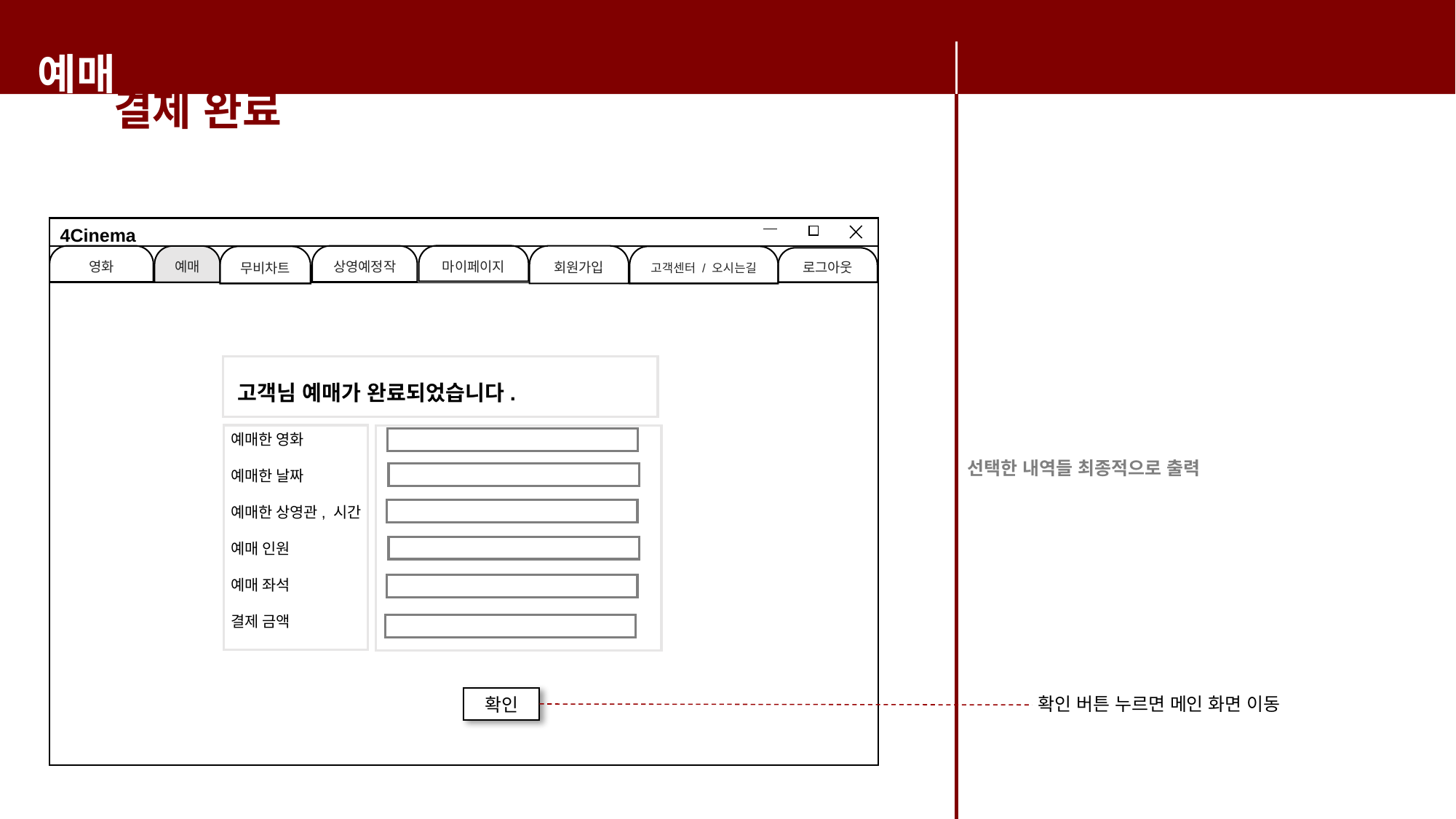

예매
결제 완료
4Cinema

마이페이지
영화
상영예정작
회원가입
예매
무비차트
고객센터 / 오시는길
로그아웃

고객님 예매가 완료되었습니다.
예매한 영화

예매한 날짜

예매한 상영관, 시간

예매 인원

예매 좌석

결제 금액

선택한 내역들 최종적으로 출력

확인 버튼 누르면 메인 화면 이동
확인